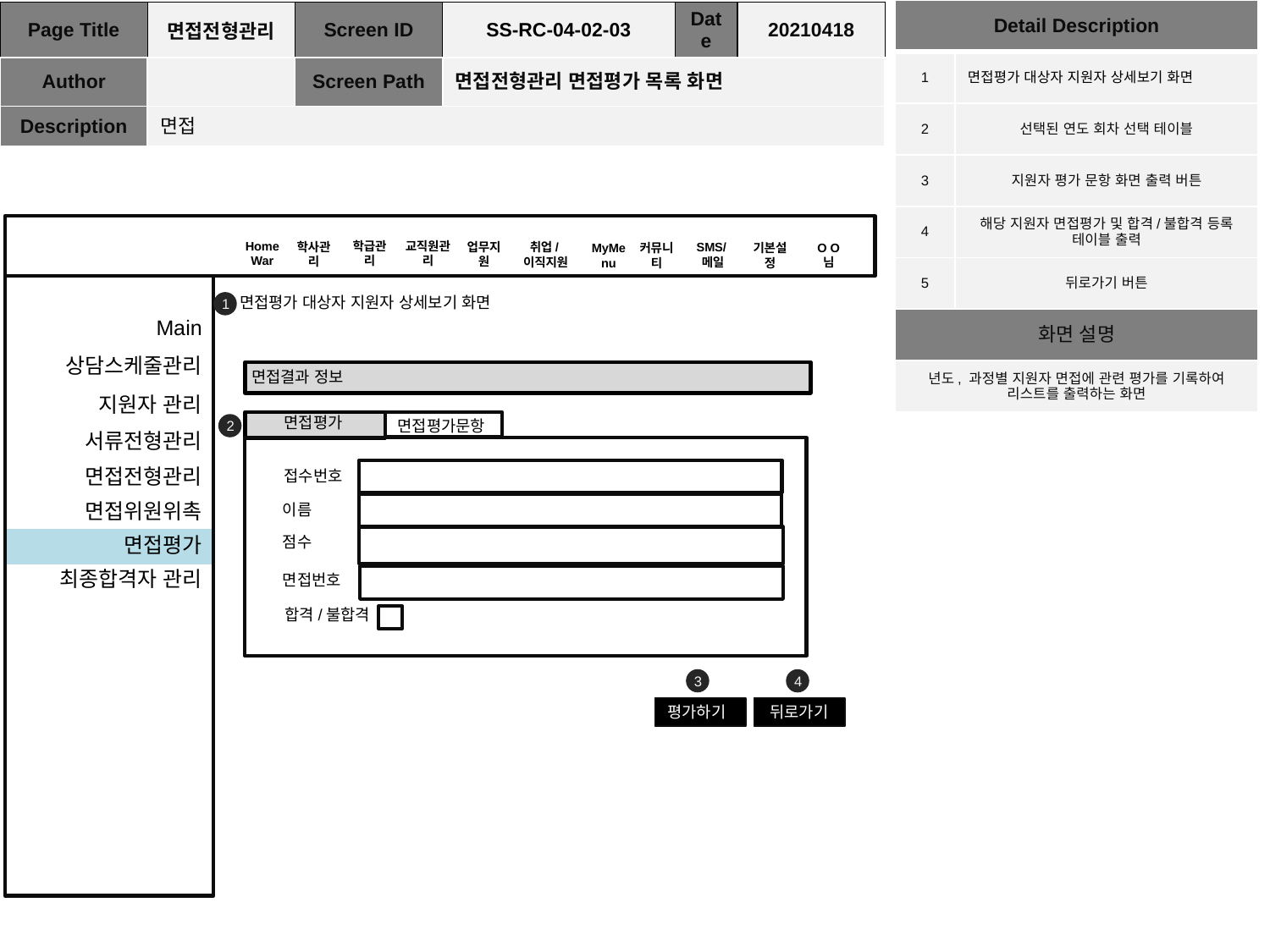

| Detail Description |  |
| --- | --- |
| 1 | 면접평가 대상자 지원자 상세보기 화면 |
| 2 | 선택된 연도 회차 선택 테이블 |
| 3 | 지원자 평가 문항 화면 출력 버튼 |
| 4 | 해당 지원자 면접평가 및 합격/불합격 등록 테이블 출력 |
| 5 | 뒤로가기 버튼 |
| 화면 설명 |  |
| 년도, 과정별 지원자 면접에 관련 평가를 기록하여 리스트를 출력하는 화면 |  |
| Page Title | 면접전형관리 | Screen ID | SS-RC-04-02-03 | Date | 20210418 |
| --- | --- | --- | --- | --- | --- |
| Author |  | Screen Path | 면접전형관리 면접평가 목록 화면 |  |  |
| Description | 면접 |  |  |  |  |

HomeWar
학급관리
교직원관리
업무지원
학사관리
취업/이직지원
SMS/메일
O O 님
커뮤니티
기본설정
MyMenu

면접평가 대상자 지원자 상세보기 화면
1

Main
상담스케줄관리
면접결과 정보

지원자 관리
면접평가
면접평가문항
2

서류전형관리

면접전형관리
접수번호

면접위원위촉

이름
면접평가
점수

최종합격자 관리
면접번호

합격/불합격

3

4

뒤로가기
평가하기